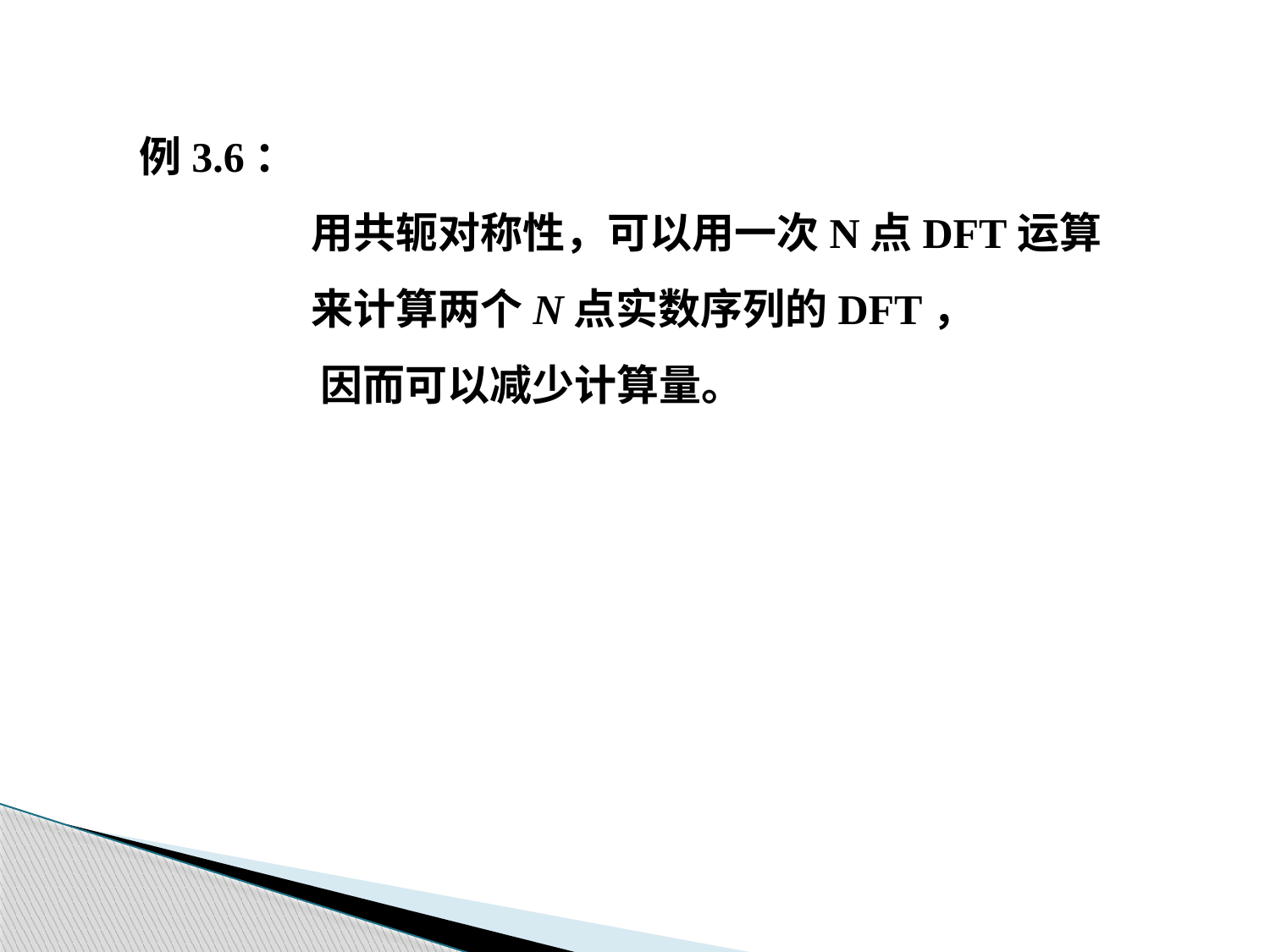

例3.6：
                 用共轭对称性，可以用一次N点DFT运算
                 来计算两个N点实数序列的DFT，
                  因而可以减少计算量。